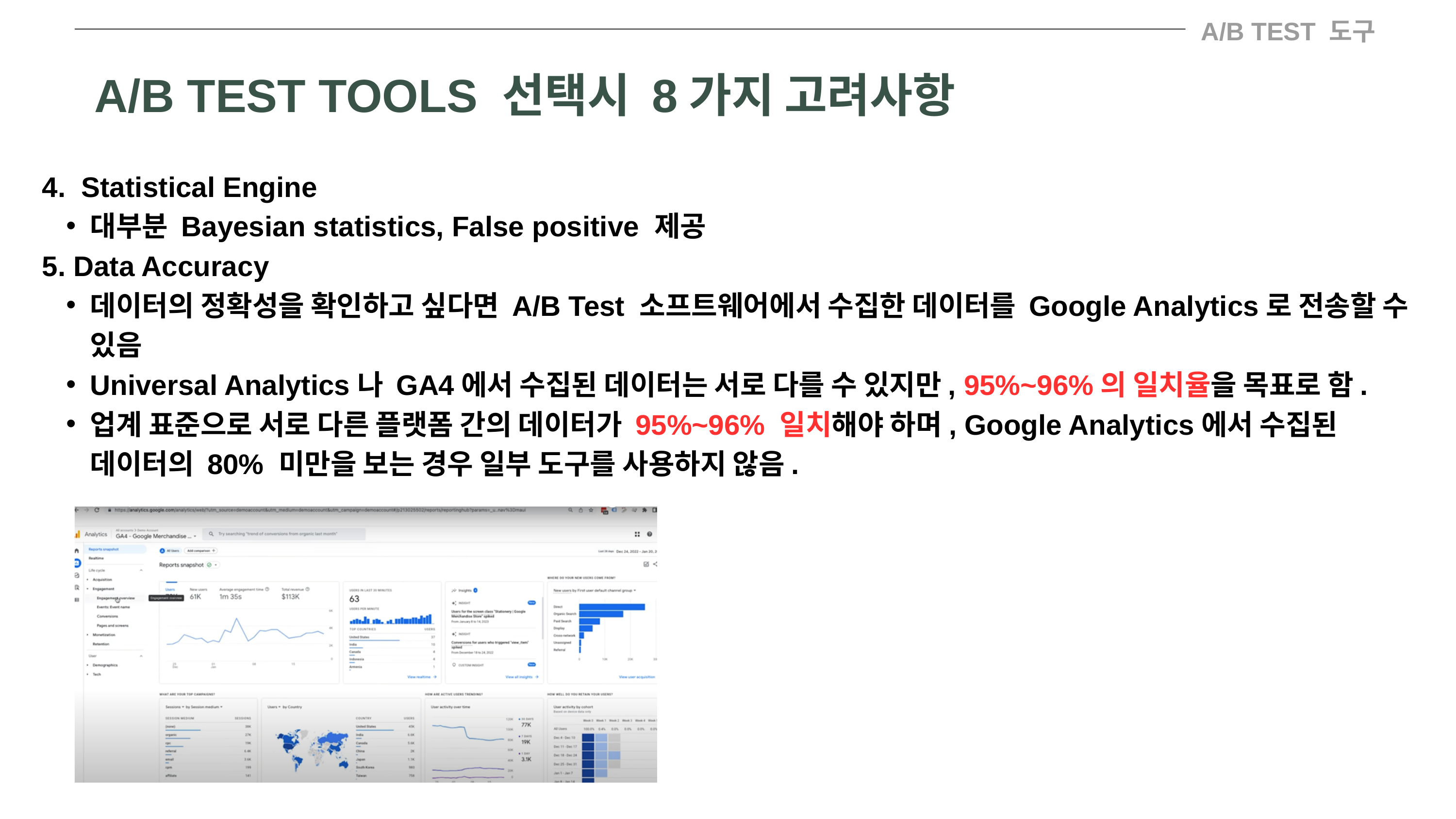

A/B TEST 도구

A/B TEST TOOLS 선택시 8가지 고려사항

4.  Statistical Engine
대부분 Bayesian statistics, False positive 제공
5. Data Accuracy
데이터의 정확성을 확인하고 싶다면 A/B Test 소프트웨어에서 수집한 데이터를 Google Analytics로 전송할 수 있음
Universal Analytics나 GA4에서 수집된 데이터는 서로 다를 수 있지만, 95%~96%의 일치율을 목표로 함.
업계 표준으로 서로 다른 플랫폼 간의 데이터가 95%~96% 일치해야 하며, Google Analytics에서 수집된 데이터의 80% 미만을 보는 경우 일부 도구를 사용하지 않음.